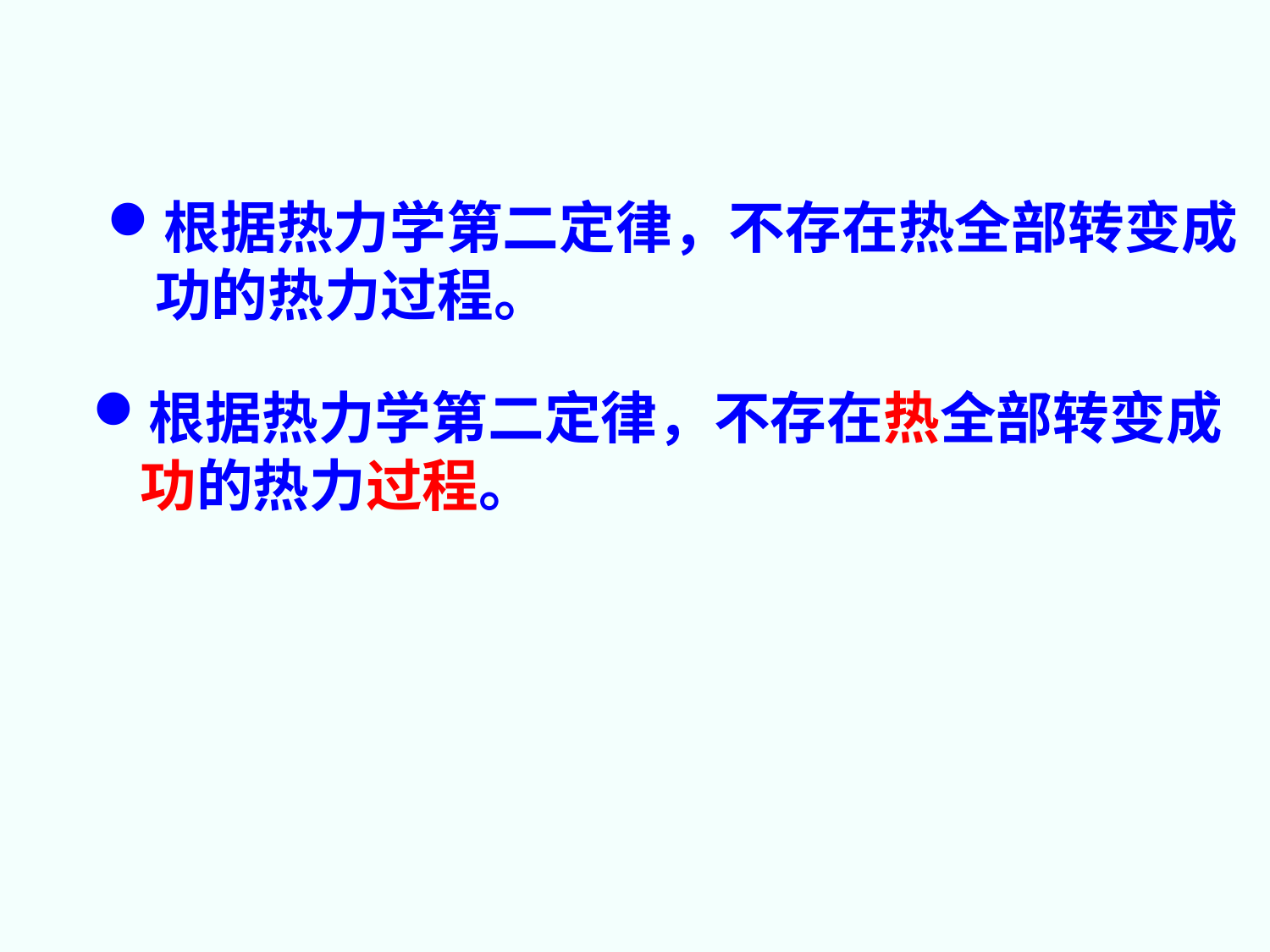

根据热力学第二定律，不存在热全部转变成功的热力过程。
根据热力学第二定律，不存在热全部转变成功的热力过程。